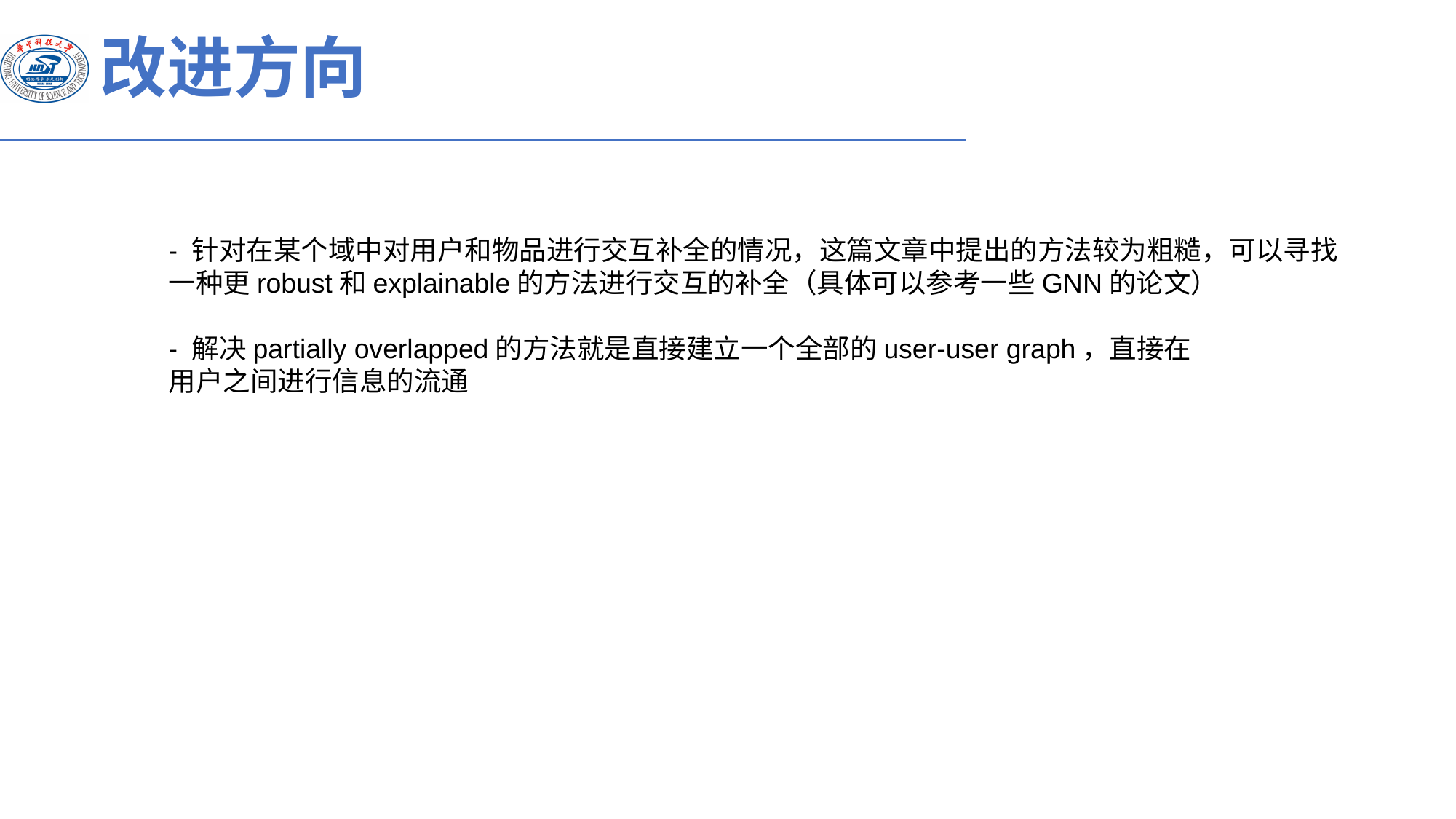

改进方向
- 针对在某个域中对用户和物品进行交互补全的情况，这篇文章中提出的方法较为粗糙，可以寻找
一种更robust和explainable的方法进行交互的补全（具体可以参考一些GNN的论文）

- 解决partially overlapped的方法就是直接建立一个全部的user-user graph，直接在
用户之间进行信息的流通